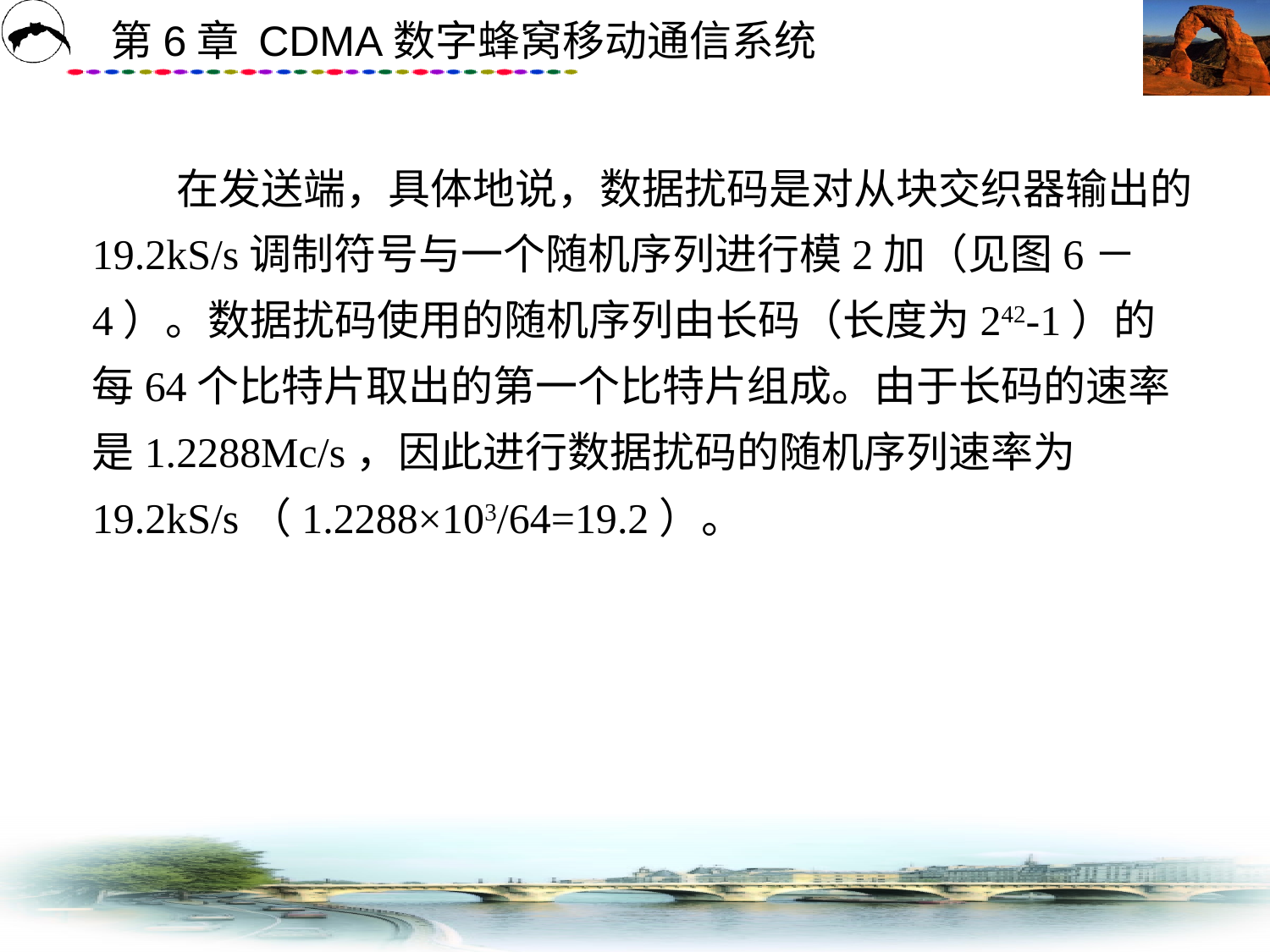

# 在发送端，具体地说，数据扰码是对从块交织器输出的19.2kS/s调制符号与一个随机序列进行模2加（见图6－4）。数据扰码使用的随机序列由长码（长度为242-1）的每64个比特片取出的第一个比特片组成。由于长码的速率是1.2288Mc/s，因此进行数据扰码的随机序列速率为19.2kS/s（1.2288×103/64=19.2）。